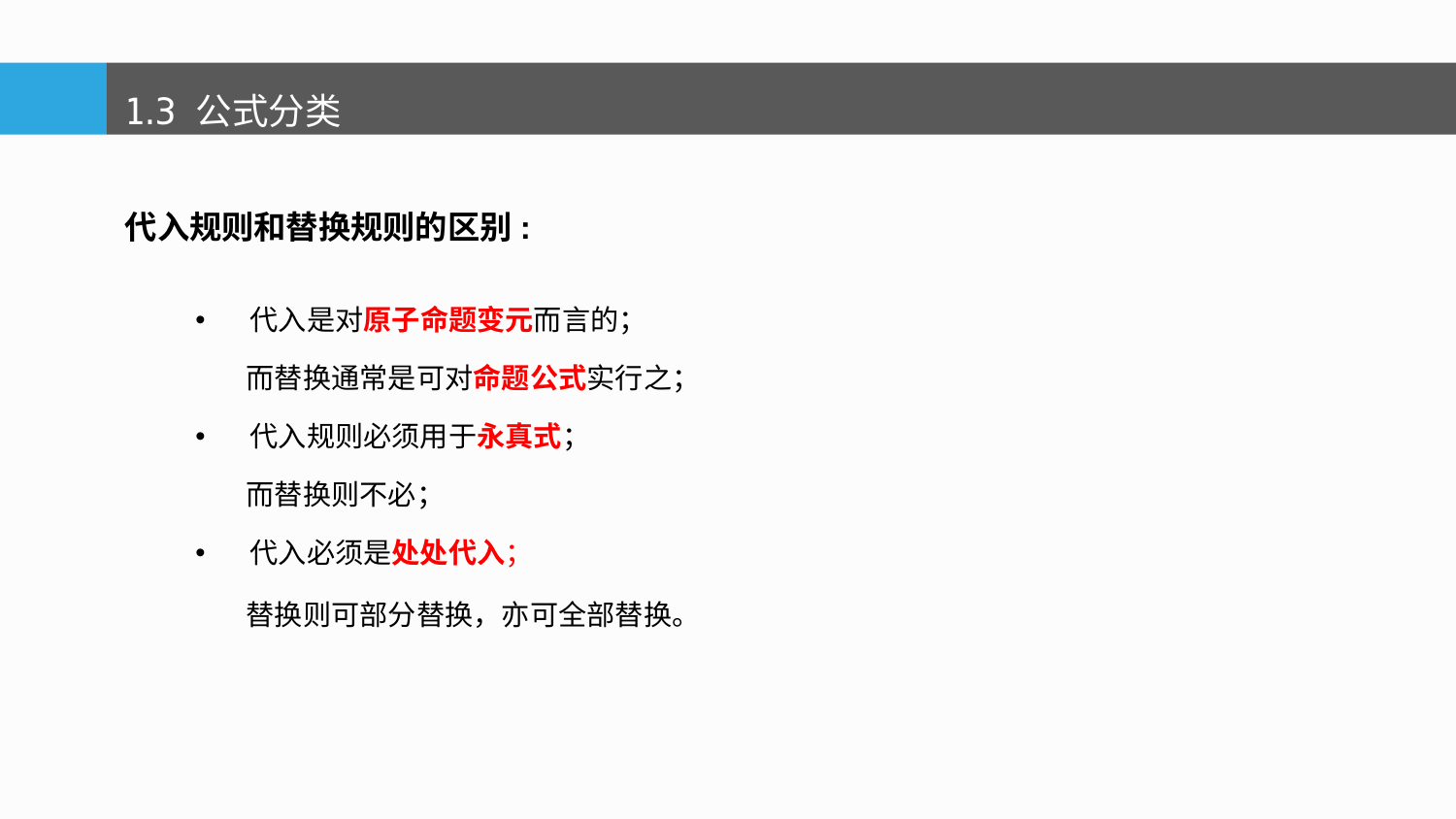

1.3 公式分类

代入规则和替换规则的区别:
代入是对原子命题变元而言的；
       而替换通常是可对命题公式实行之；
代入规则必须用于永真式；
       而替换则不必；
代入必须是处处代入；
       替换则可部分替换，亦可全部替换。